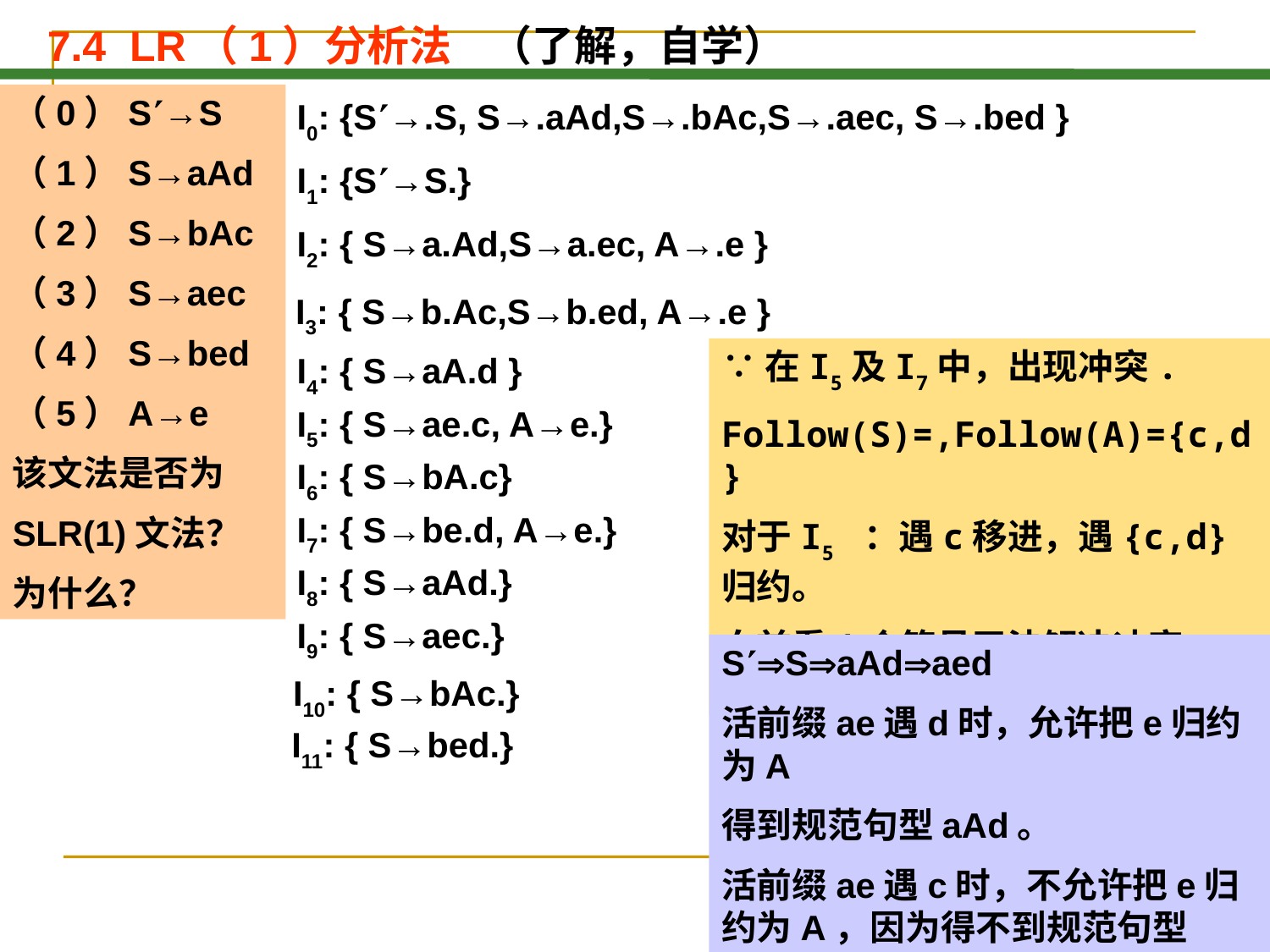

7.4  LR（1）分析法    （了解，自学）

（0）S′→S
（1）S→aAd
（2）S→bAc
（3）S→aec
（4）S→bed
（5）A→e
该文法是否为
SLR(1)文法？
为什么？
I0: {S′→.S, S→.aAd,S→.bAc,S→.aec, S→.bed }
I1: {S′→S.}
I2: { S→a.Ad,S→a.ec, A→.e }
I3: { S→b.Ac,S→b.ed, A→.e }
∵在I5及I7中，出现冲突.
Follow(S)=,Follow(A)={c,d}
对于I5 ：遇c移进，遇{c,d}归约。
向前看1个符号无法解决冲突， ∴不是SLR（1）文法。
I4: { S→aA.d }
I5: { S→ae.c, A→e.}
I6: { S→bA.c}
I7: { S→be.d, A→e.}
I8: { S→aAd.}
I9: { S→aec.}
S′⇒S⇒aAd⇒aed
活前缀ae遇d时，允许把e归约为A
得到规范句型aAd。
活前缀ae遇c时，不允许把e归约为A，因为得不到规范句型aAc。
I10: { S→bAc.}
I11: { S→bed.}
98